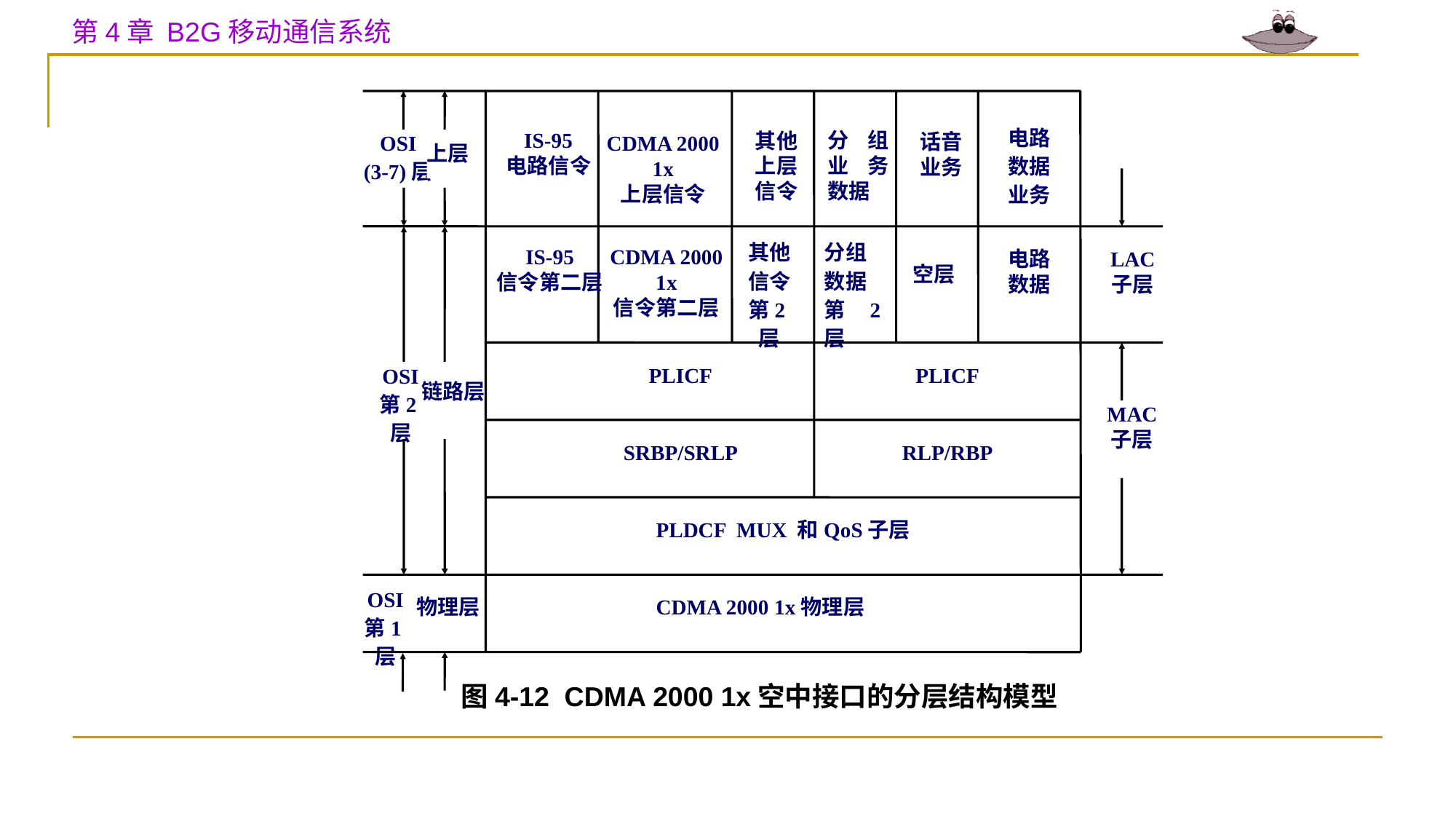

电路
数据
业务
IS-95
电路信令
OSI
(3-7)层
分组业务数据
其他上层信令

话音
业务
CDMA 2000 1x
上层信令
上层

其他
信令
第2层
分组
数据
第2层
IS-95
信令第二层
CDMA 2000 1x
信令第二层
电路
数据

LAC
子层
空层

OSI
第2层
PLICF
PLICF
链路层
MAC
子层

SRBP/SRLP
RLP/RBP

PLDCF  MUX 和QoS子层

OSI
第1层
物理层
CDMA 2000 1x物理层

图4-12  CDMA 2000 1x空中接口的分层结构模型